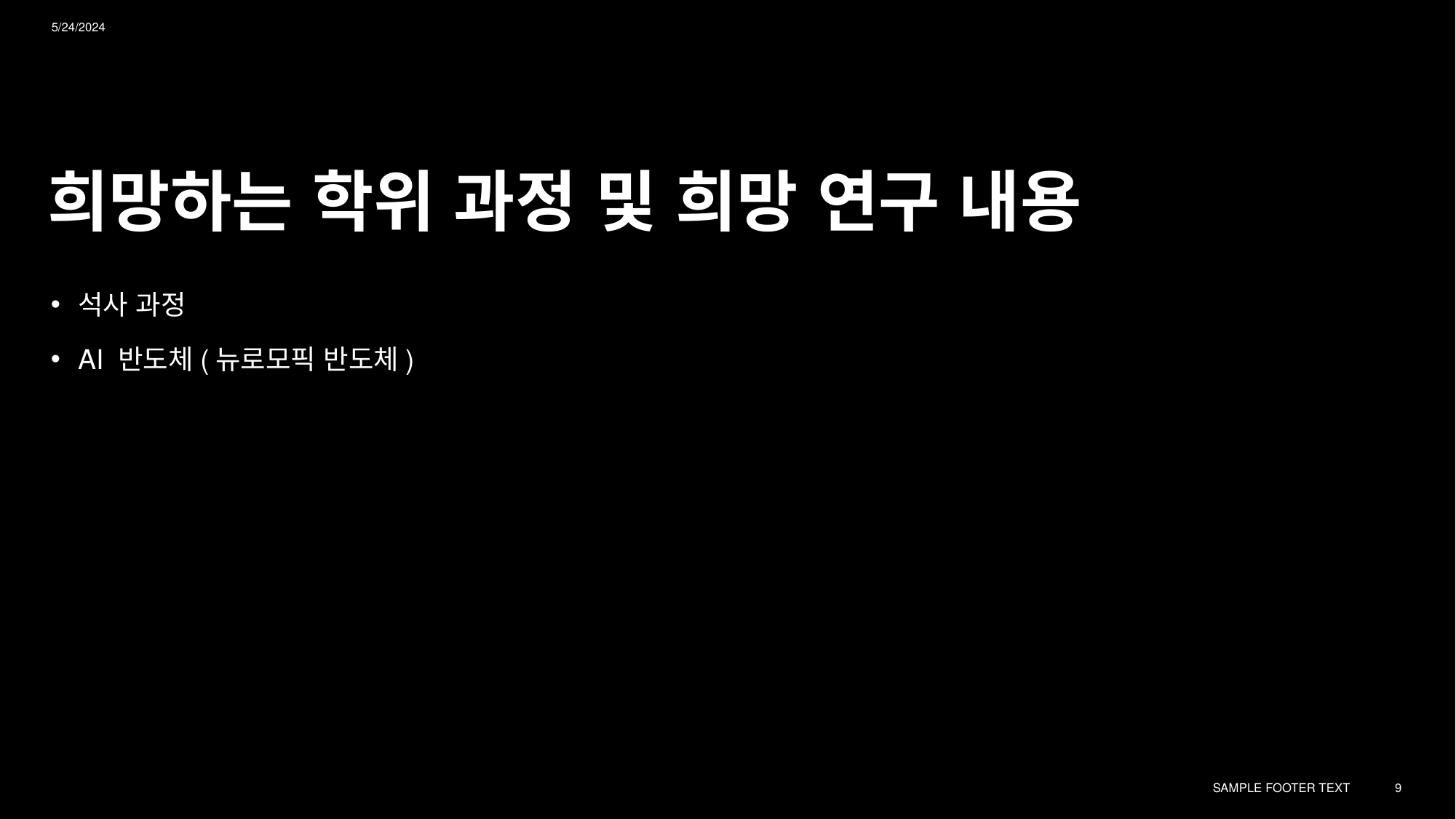

5/24/2024
# 희망하는 학위 과정 및 희망 연구 내용
석사 과정
AI 반도체(뉴로모픽 반도체)
Sample Footer Text
9